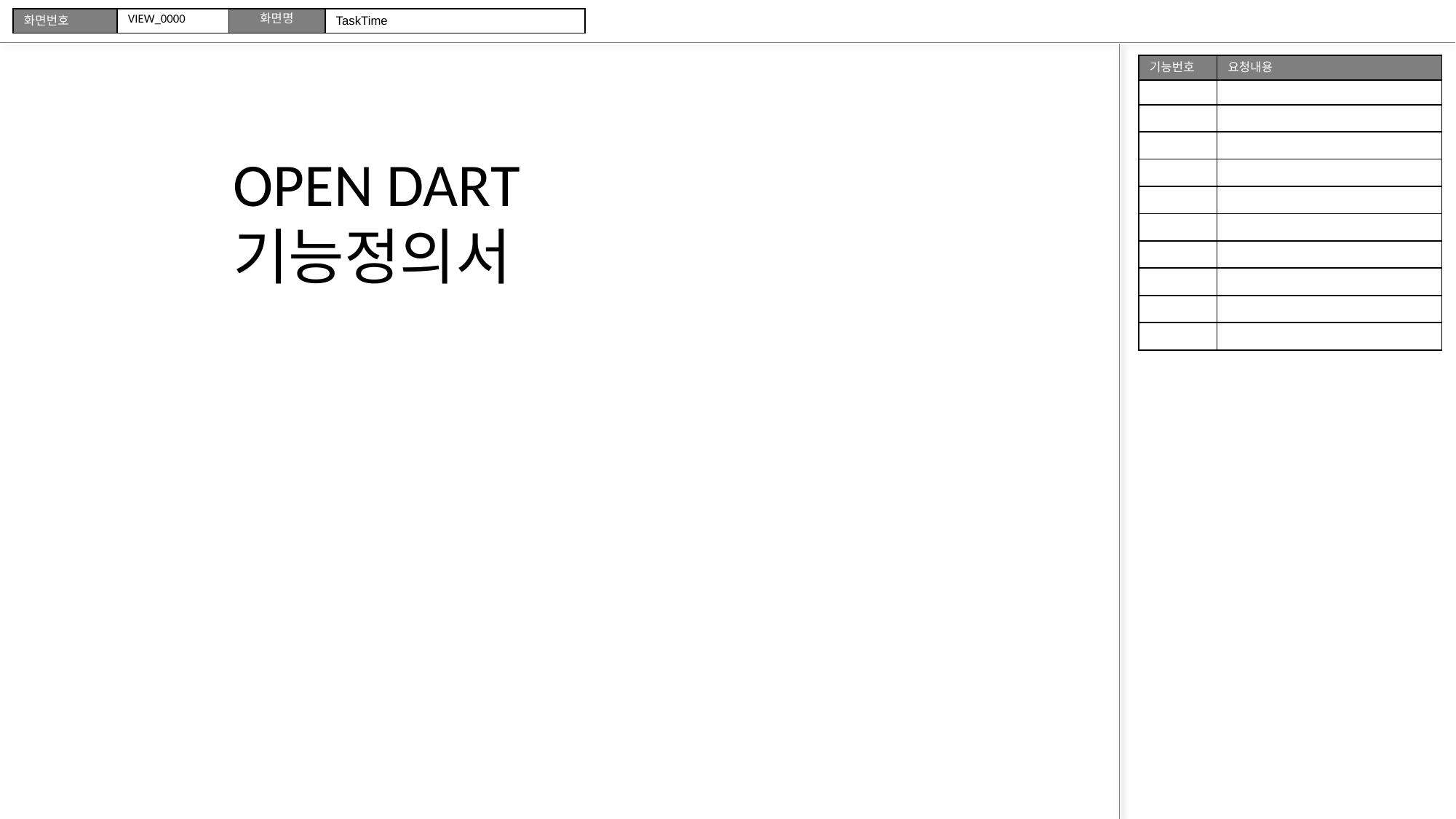

| 화면번호 | VIEW\_0000 | 화면명 | TaskTime |
| --- | --- | --- | --- |
| 기능번호 | 요청내용 |
| --- | --- |
|  |  |
|  |  |
|  |  |
|  |  |
|  |  |
|  |  |
|  |  |
|  |  |
|  |  |
|  |  |
OPEN DART 기능정의서